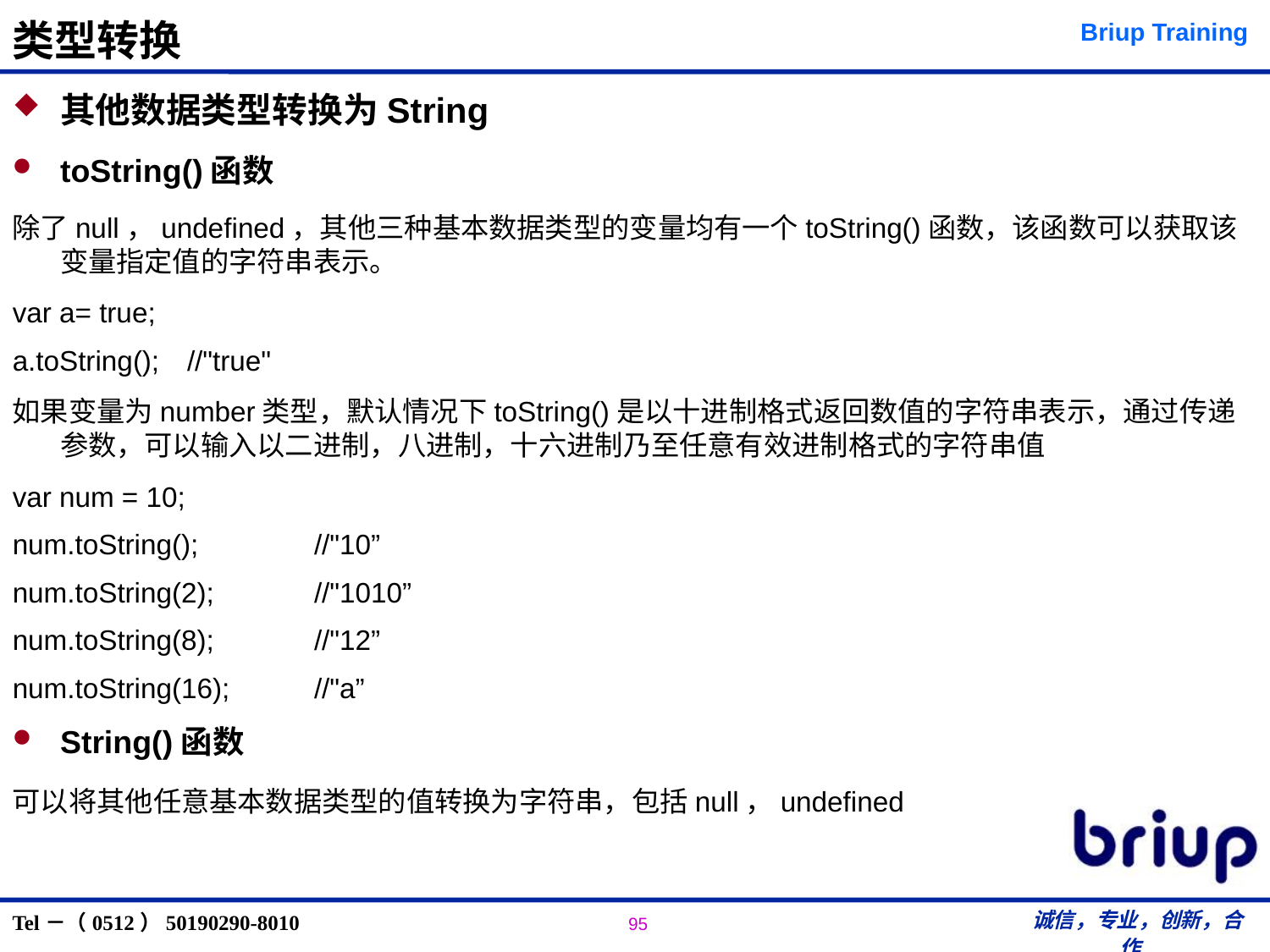

# 类型转换
其他数据类型转换为String
toString()函数
除了null，undefined，其他三种基本数据类型的变量均有一个toString()函数，该函数可以获取该变量指定值的字符串表示。
var a= true;
a.toString();	//"true"
如果变量为number类型，默认情况下toString()是以十进制格式返回数值的字符串表示，通过传递参数，可以输入以二进制，八进制，十六进制乃至任意有效进制格式的字符串值
var num = 10;
num.toString();	//"10”
num.toString(2);	//"1010”
num.toString(8);	//"12”
num.toString(16);	//"a”
String()函数
可以将其他任意基本数据类型的值转换为字符串，包括null，undefined